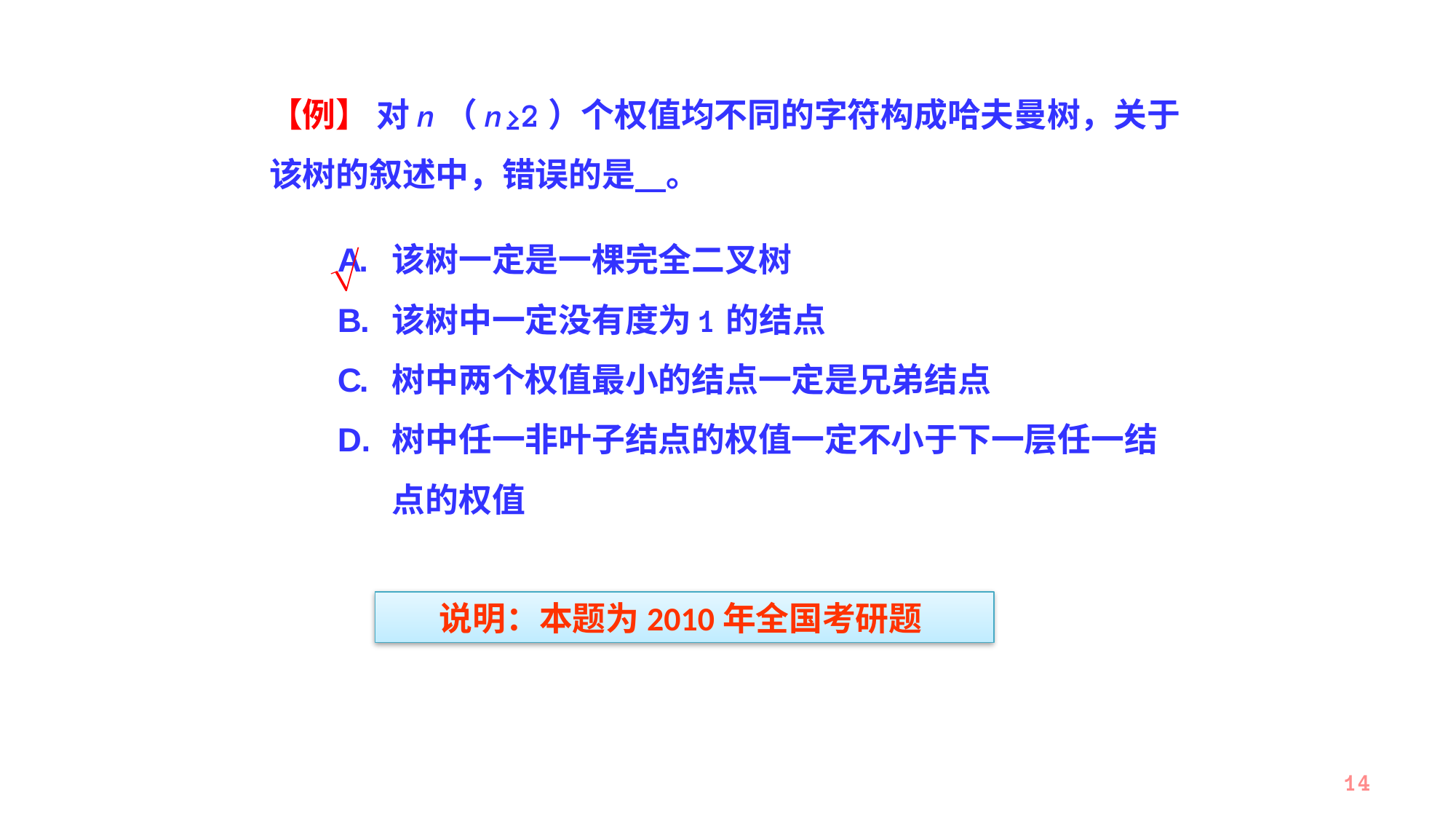

【例】 对n（n≥2）个权值均不同的字符构成哈夫曼树，关于该树的叙述中，错误的是    。
该树一定是一棵完全二叉树
该树中一定没有度为1的结点
树中两个权值最小的结点一定是兄弟结点
树中任一非叶子结点的权值一定不小于下一层任一结点的权值
√
说明：本题为2010年全国考研题
14